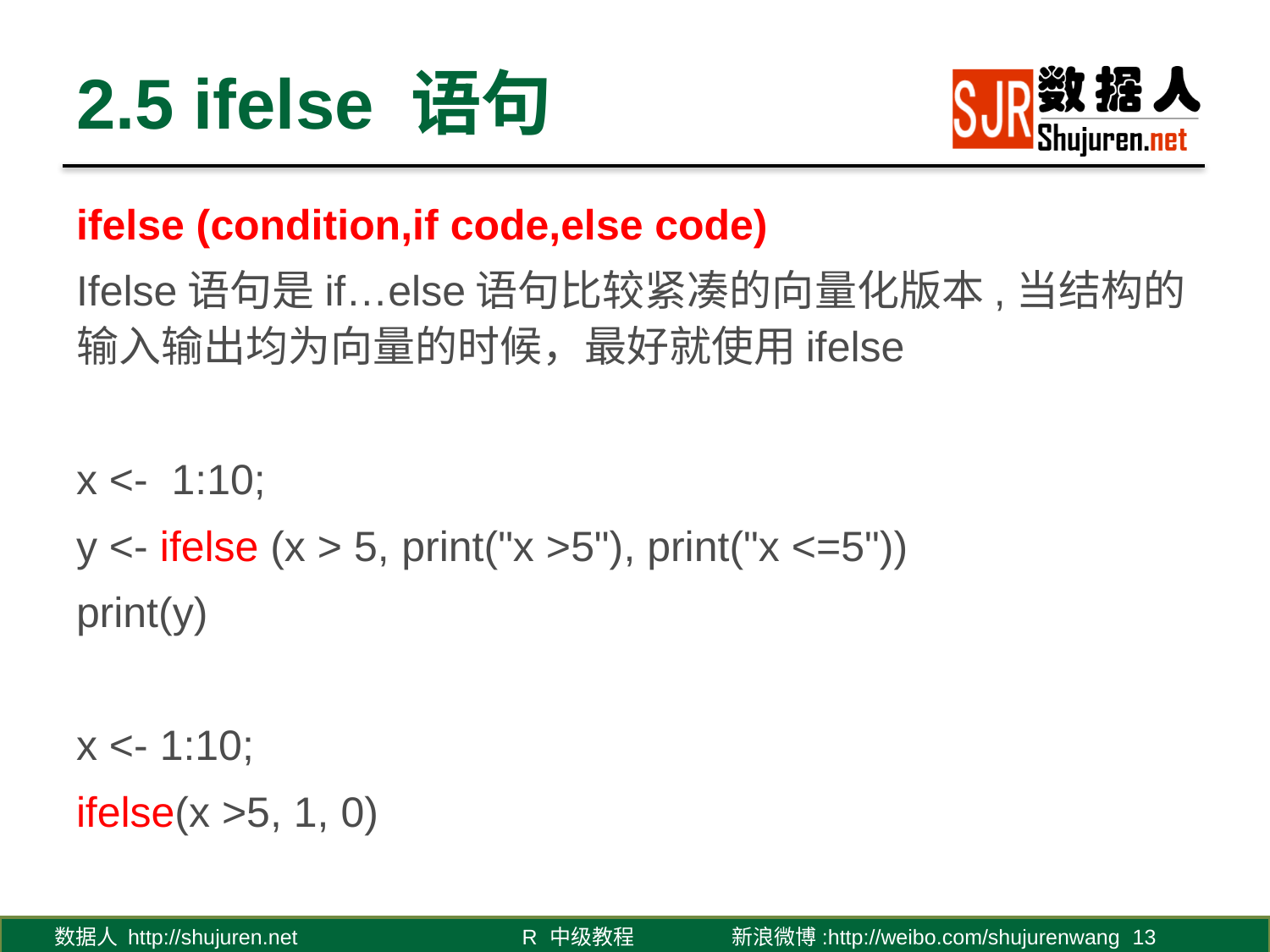

# 2.5 ifelse 语句
ifelse (condition,if code,else code)
Ifelse语句是if…else语句比较紧凑的向量化版本,当结构的输入输出均为向量的时候，最好就使用ifelse

x <-  1:10;
y <- ifelse (x > 5, print("x >5"), print("x <=5"))
print(y)

x <- 1:10;
ifelse(x >5, 1, 0)